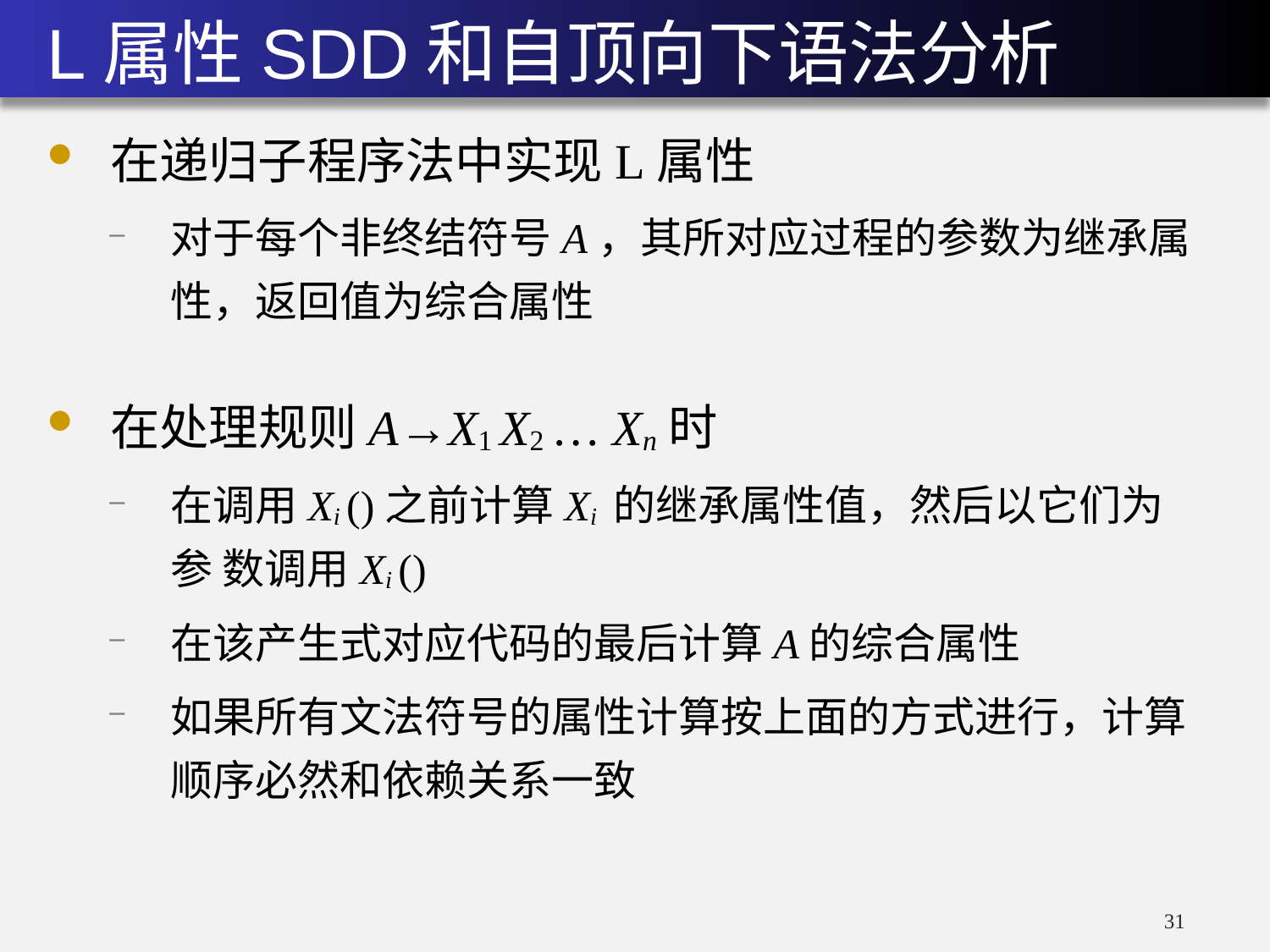

L属性SDD和自顶向下语法分析
在递归子程序法中实现L属性
对于每个非终结符号A，其所对应过程的参数为继承属性，返回值为综合属性

在处理规则A→X1 X2 … Xn时
在调用Xi ()之前计算Xi 的继承属性值，然后以它们为参 数调用Xi ()
在该产生式对应代码的最后计算A的综合属性
如果所有文法符号的属性计算按上面的方式进行，计算顺序必然和依赖关系一致
31